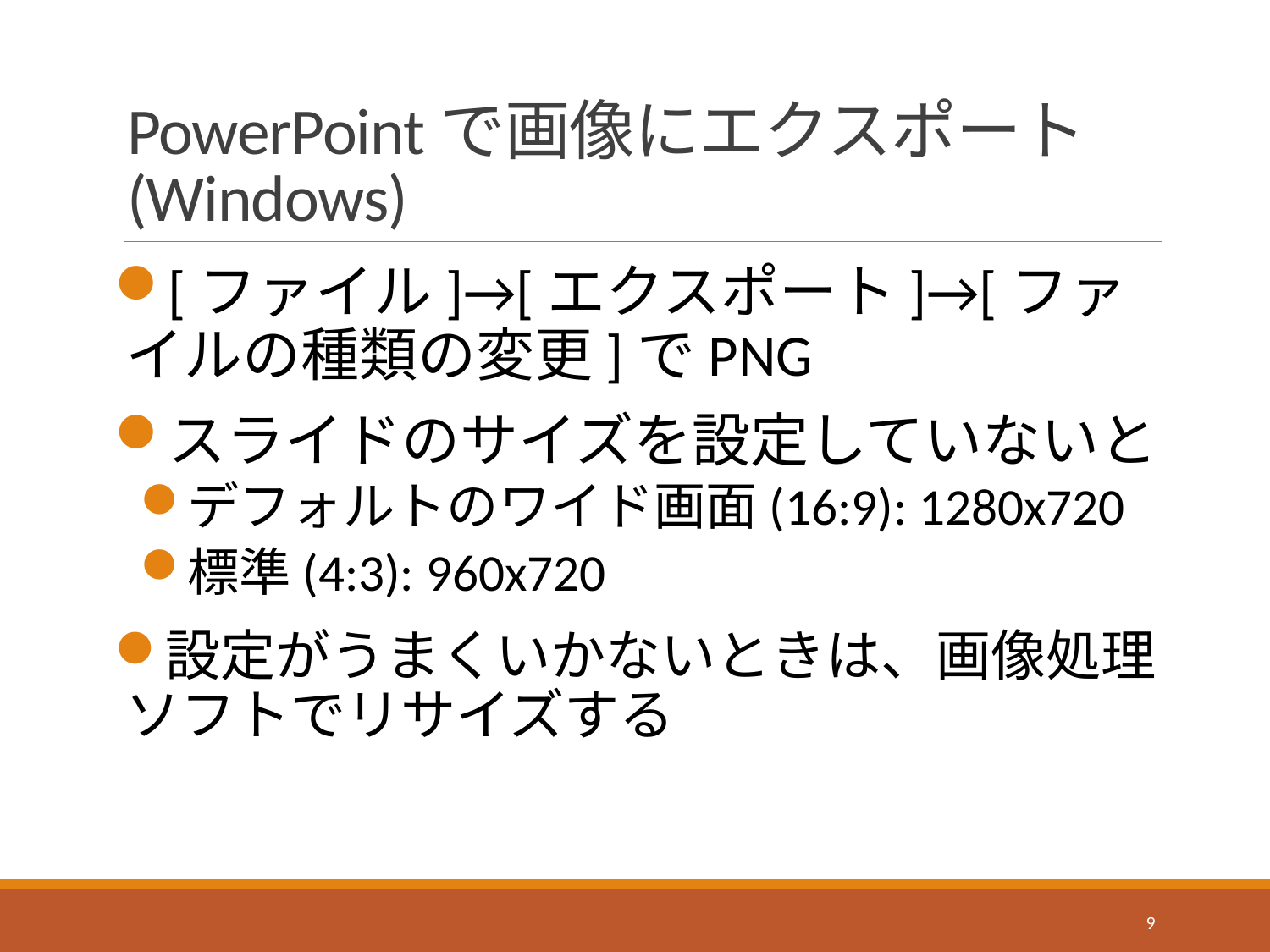

# PowerPointで画像にエクスポート (Windows)
[ファイル]→[エクスポート]→[ファイルの種類の変更]でPNG
スライドのサイズを設定していないと
デフォルトのワイド画面(16:9): 1280x720
標準(4:3): 960x720
設定がうまくいかないときは、画像処理ソフトでリサイズする
9